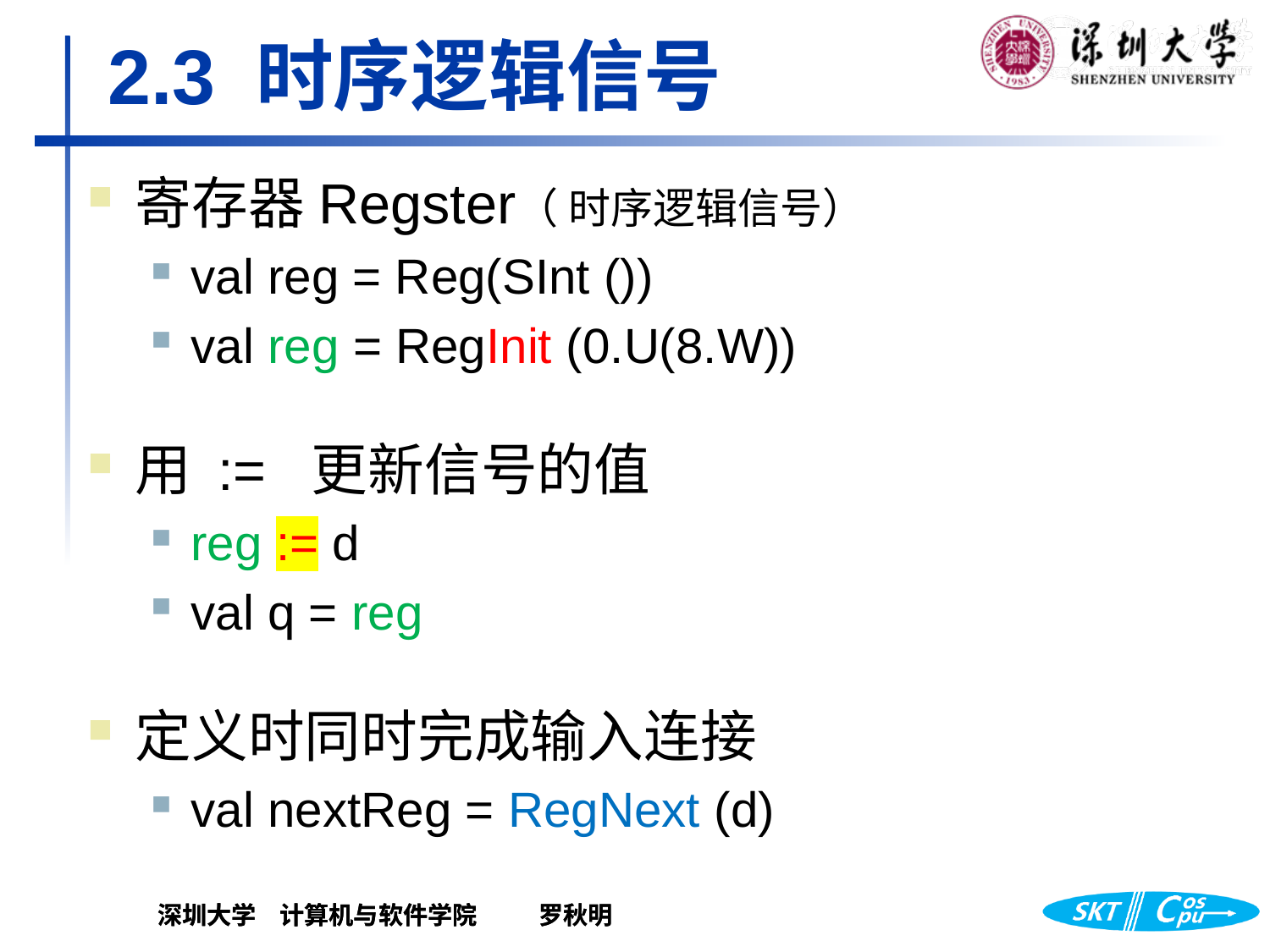

# 2.3 时序逻辑信号
寄存器Regster	（ 时序逻辑信号）
val reg = Reg(SInt ())
val reg = RegInit (0.U(8.W))

用 :=  更新信号的值
reg := d
val q = reg

定义时同时完成输入连接
val nextReg = RegNext (d)